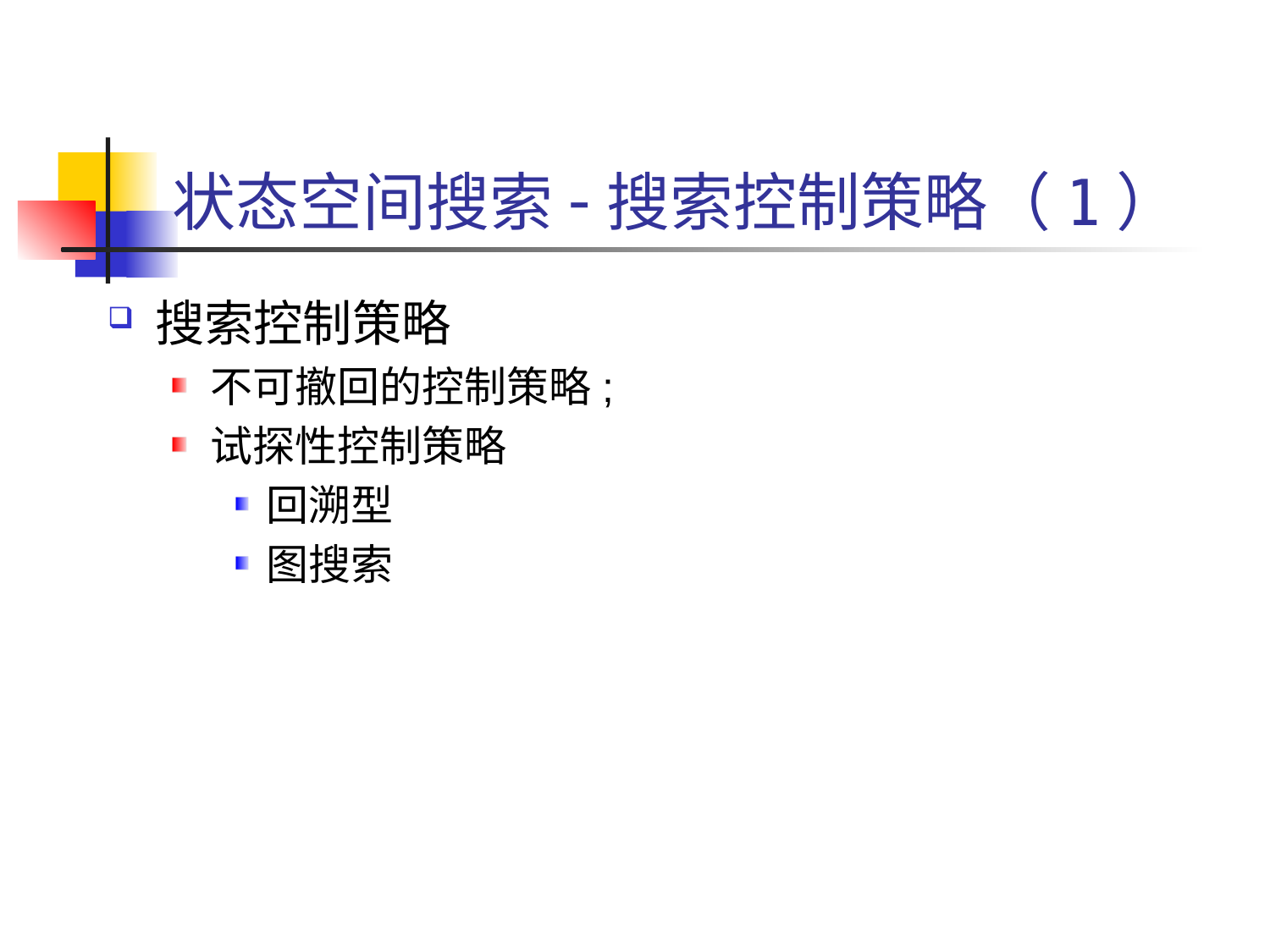

# 状态空间搜索-搜索控制策略（1）
搜索控制策略
不可撤回的控制策略;
试探性控制策略
回溯型
图搜索